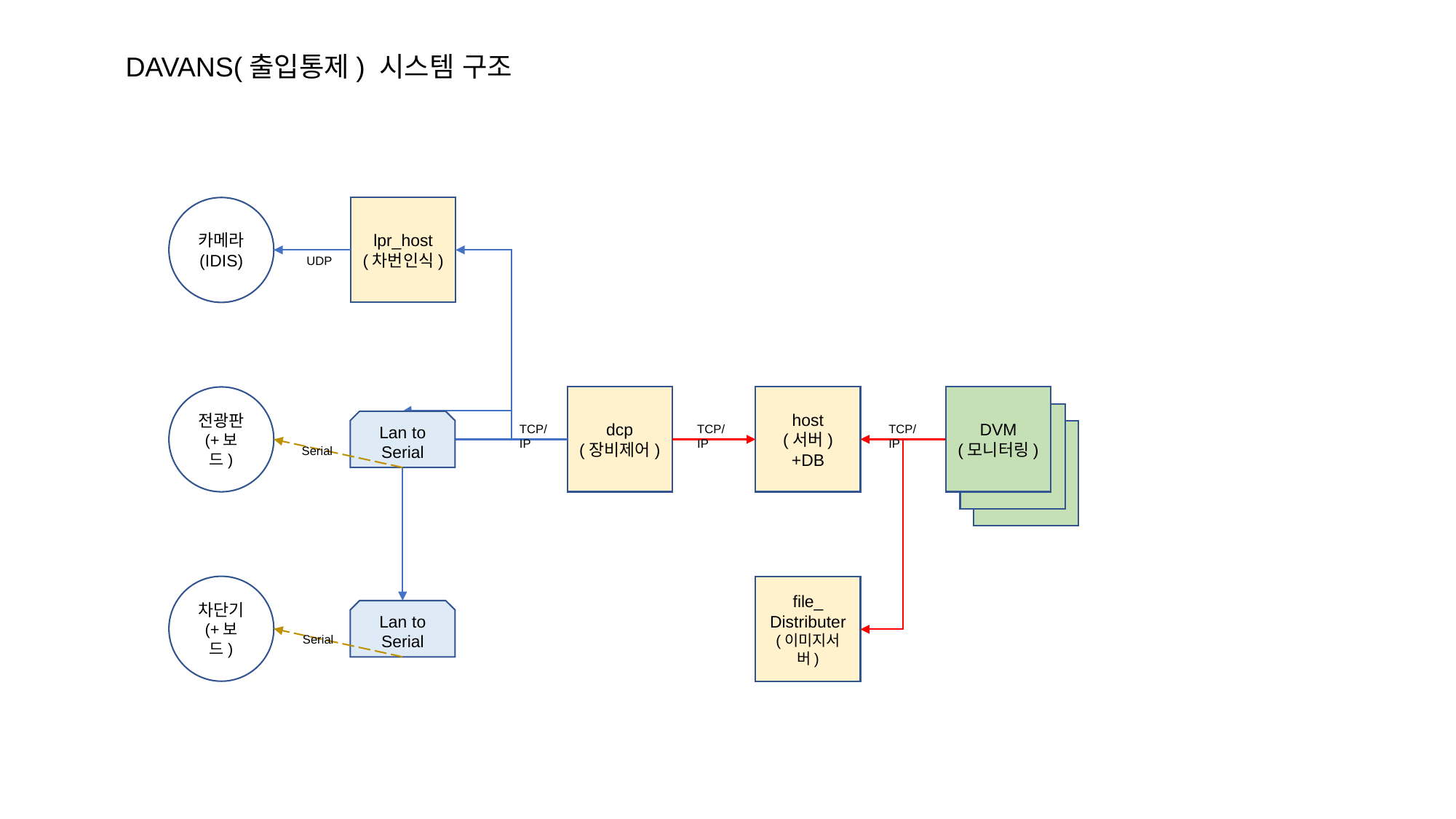

DAVANS(출입통제) 시스템 구조
카메라
(IDIS)
lpr_host
(차번인식)
UDP
전광판
(+보드)
dcp
(장비제어)
host
(서버)
+DB
DVM
(모니터링)
DVM
Lan to Serial
TCP/IP
TCP/IP
TCP/IP
DVM
Serial
차단기
(+보드)
file_
Distributer
(이미지서버)
Lan to Serial
Serial